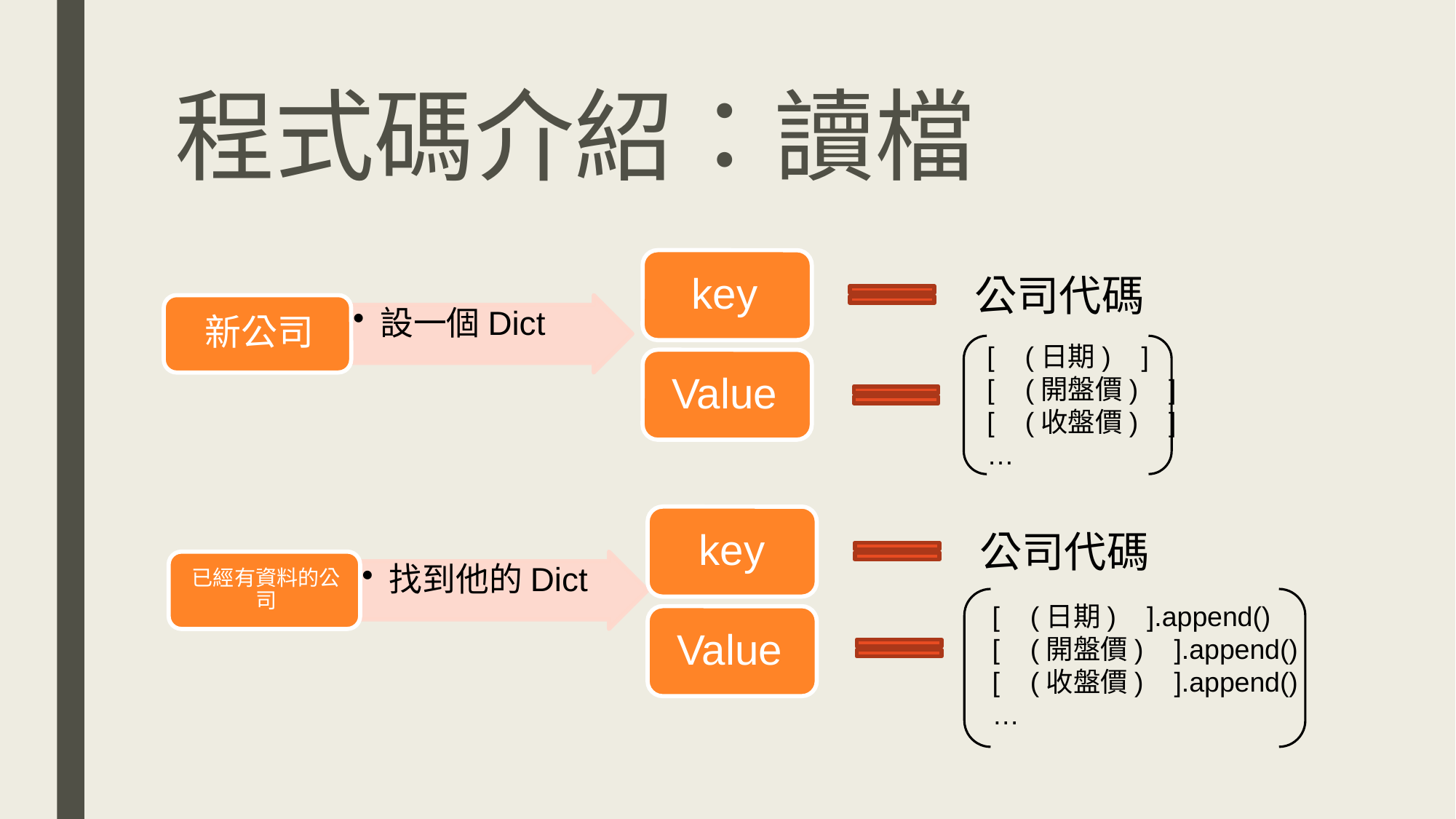

# 程式碼介紹：讀檔

key
公司代碼

設一個Dict
新公司
[    (日期)    ]
[    (開盤價)    ]
[    (收盤價)    ]
…

Value

key
公司代碼

找到他的Dict
已經有資料的公司

[    (日期)    ].append()
[    (開盤價)    ].append()
[    (收盤價)    ].append()
…

Value